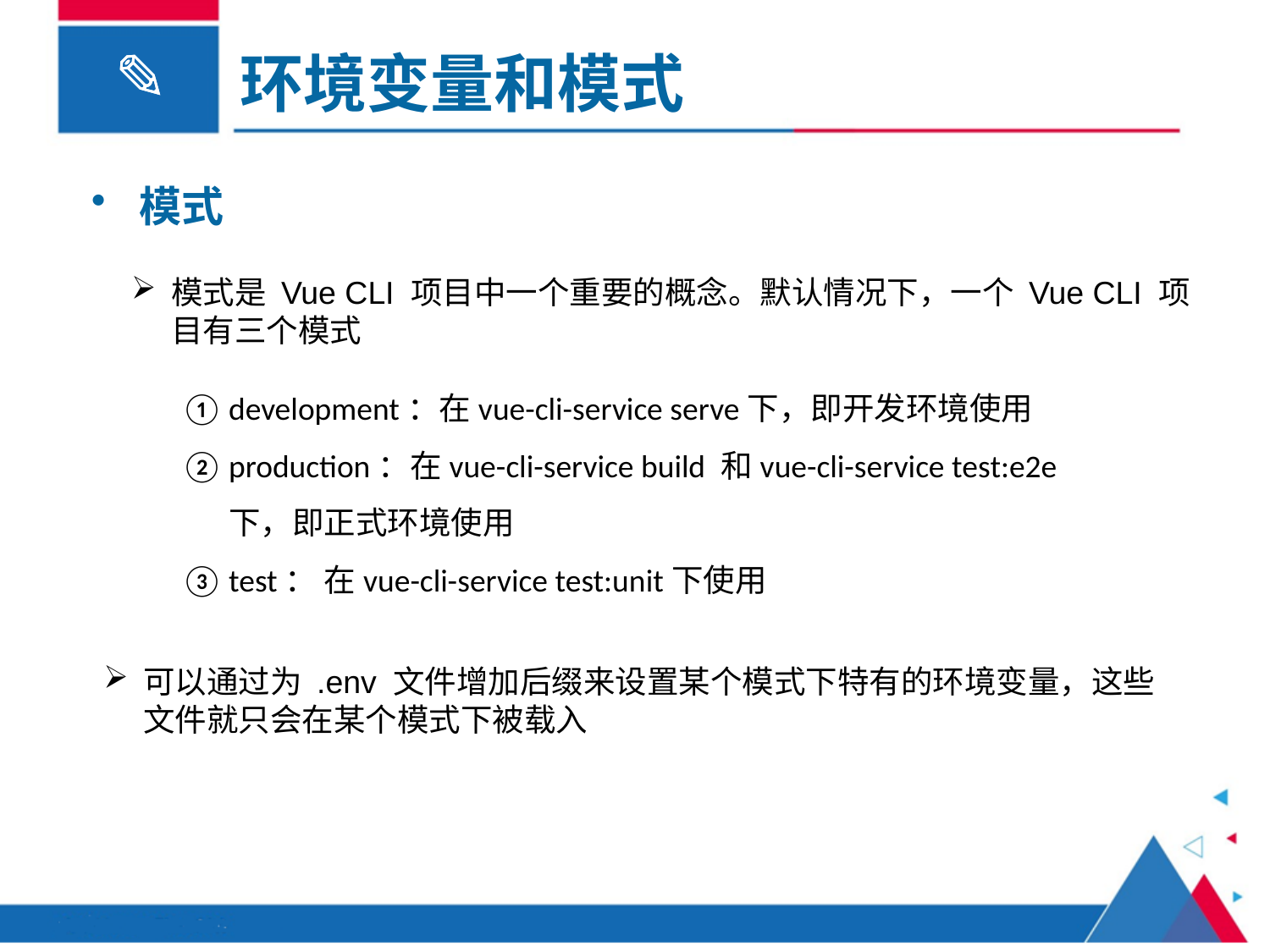

环境变量和模式
模式
模式是 Vue CLI 项目中一个重要的概念。默认情况下，一个 Vue CLI 项目有三个模式
development：在vue-cli-service serve下，即开发环境使用
production：在vue-cli-service build 和vue-cli-service test:e2e下，即正式环境使用
test： 在vue-cli-service test:unit下使用
可以通过为 .env 文件增加后缀来设置某个模式下特有的环境变量，这些文件就只会在某个模式下被载入